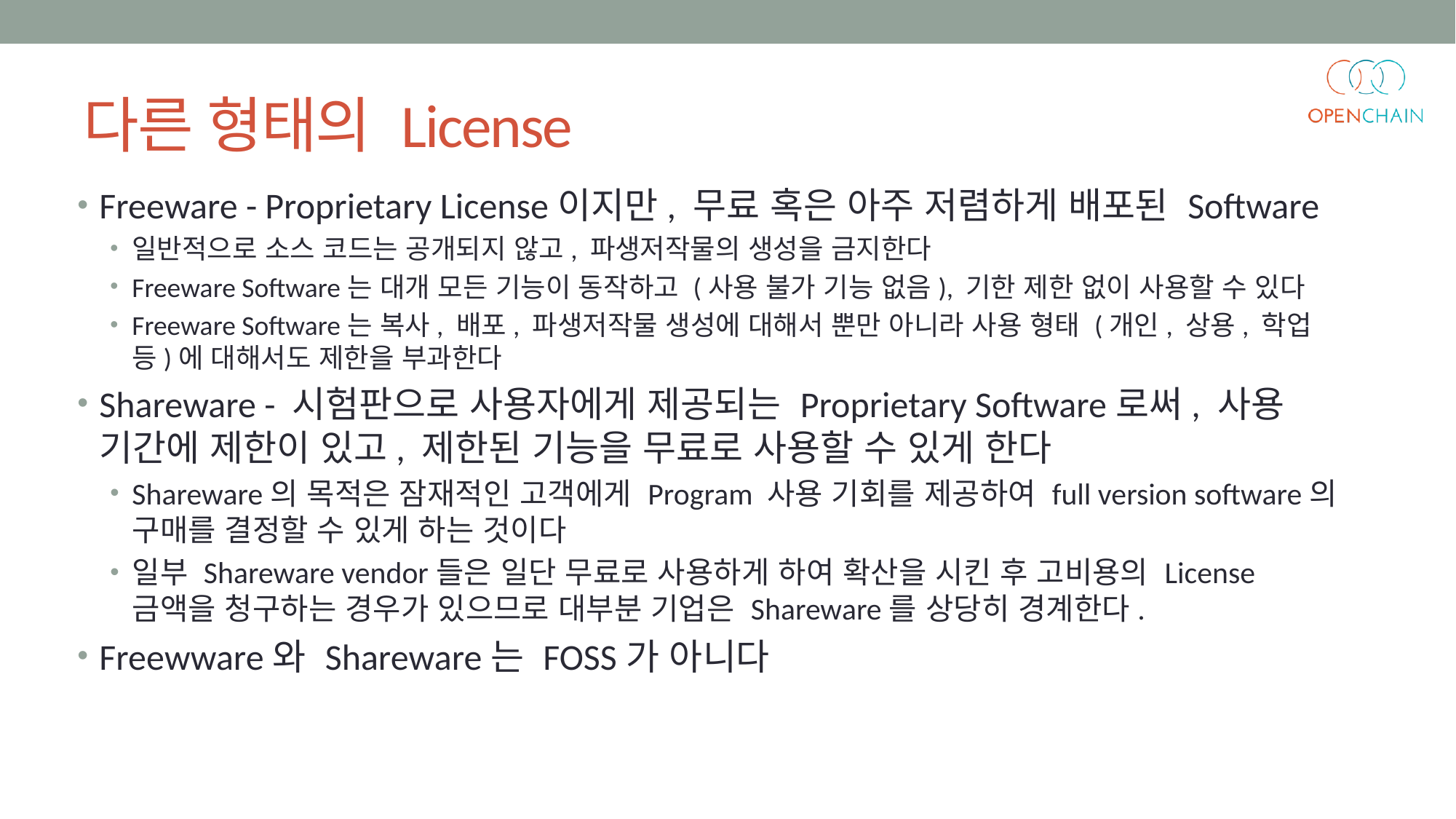

# 다른 형태의 License
Freeware - Proprietary License이지만, 무료 혹은 아주 저렴하게 배포된 Software
일반적으로 소스 코드는 공개되지 않고, 파생저작물의 생성을 금지한다
Freeware Software는 대개 모든 기능이 동작하고 (사용 불가 기능 없음), 기한 제한 없이 사용할 수 있다
Freeware Software는 복사, 배포, 파생저작물 생성에 대해서 뿐만 아니라 사용 형태 (개인, 상용, 학업 등)에 대해서도 제한을 부과한다
Shareware - 시험판으로 사용자에게 제공되는 Proprietary Software로써, 사용 기간에 제한이 있고, 제한된 기능을 무료로 사용할 수 있게 한다
Shareware의 목적은 잠재적인 고객에게 Program 사용 기회를 제공하여 full version software의 구매를 결정할 수 있게 하는 것이다
일부 Shareware vendor들은 일단 무료로 사용하게 하여 확산을 시킨 후 고비용의 License 금액을 청구하는 경우가 있으므로 대부분 기업은 Shareware를 상당히 경계한다.
Freewware와 Shareware는 FOSS가 아니다